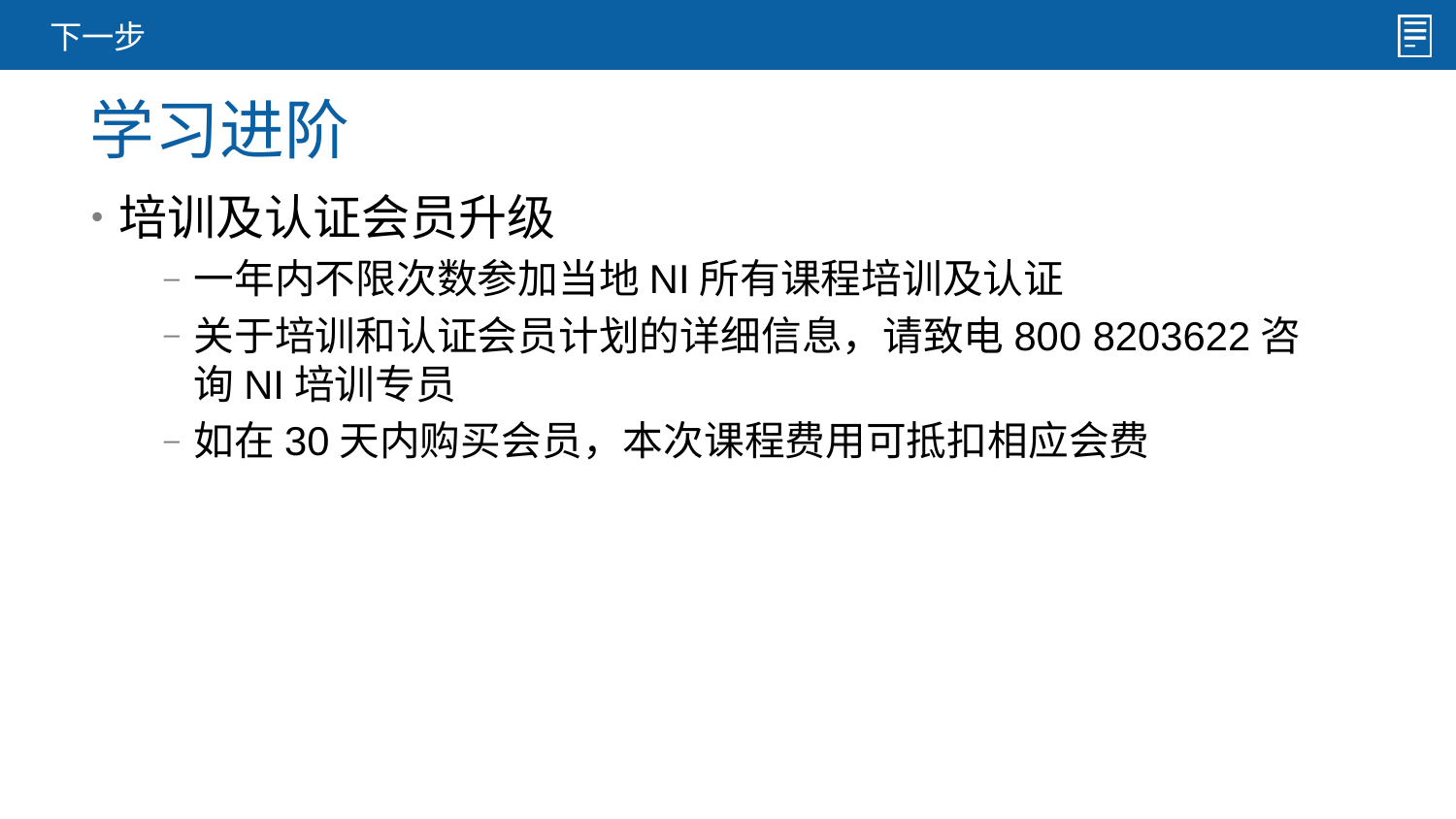

下一步
学习进阶
培训及认证会员升级
一年内不限次数参加当地NI所有课程培训及认证
关于培训和认证会员计划的详细信息，请致电800 8203622咨询NI培训专员
如在30天内购买会员，本次课程费用可抵扣相应会费